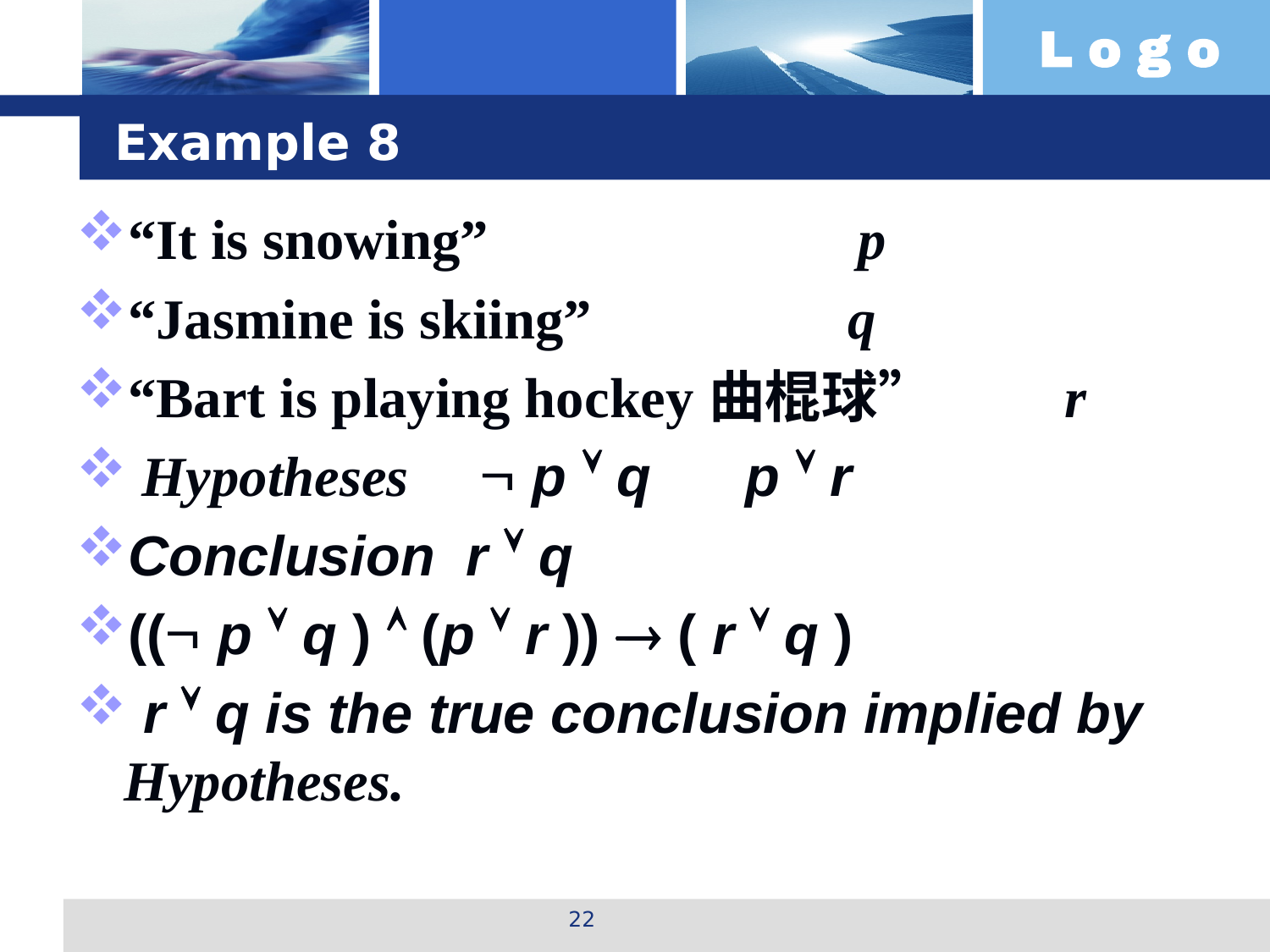

# Example 8
“It is snowing”                          p
“Jasmine is skiing”                  q
“Bart is playing hockey曲棍球”         r
 Hypotheses     ¬ p ∨ q      p ∨ r
Conclusion  r ∨ q
((¬ p ∨ q ) ∧ (p ∨ r )) → ( r ∨ q )
 r ∨ q is the true conclusion implied by Hypotheses.
22